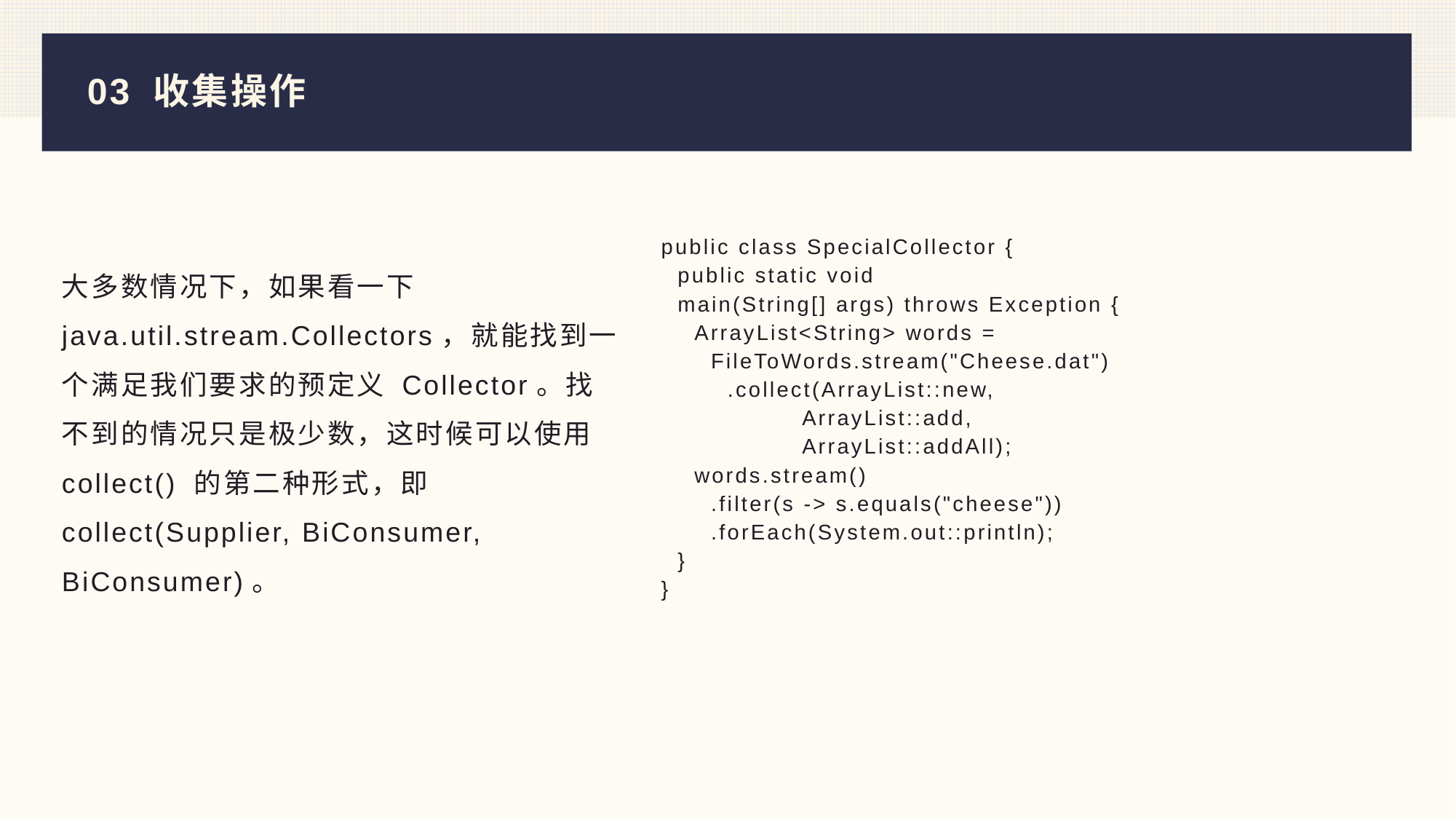

# 03 收集操作
public class SpecialCollector {
  public static void
  main(String[] args) throws Exception {
    ArrayList<String> words =
      FileToWords.stream("Cheese.dat")
        .collect(ArrayList::new,
                 ArrayList::add,
                 ArrayList::addAll);
    words.stream()
      .filter(s -> s.equals("cheese"))
      .forEach(System.out::println);
  }
}
大多数情况下，如果看一下java.util.stream.Collectors，就能找到一个满足我们要求的预定义 Collector。找不到的情况只是极少数，这时候可以使用 collect() 的第二种形式，即collect(Supplier, BiConsumer, BiConsumer)。